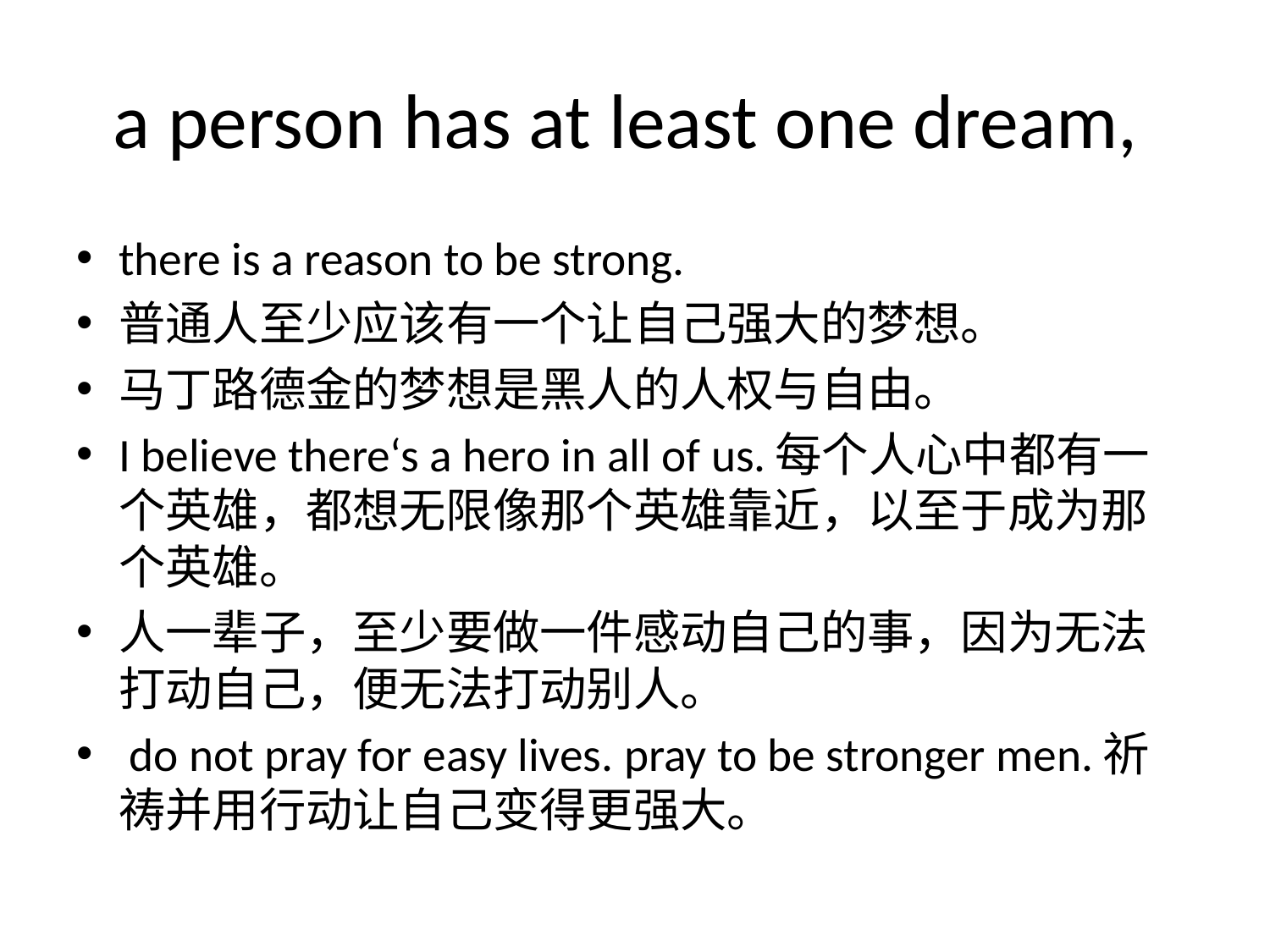

# a person has at least one dream,
there is a reason to be strong.
普通人至少应该有一个让自己强大的梦想。
马丁路德金的梦想是黑人的人权与自由。
I believe there‘s a hero in all of us.每个人心中都有一个英雄，都想无限像那个英雄靠近，以至于成为那个英雄。
人一辈子，至少要做一件感动自己的事，因为无法打动自己，便无法打动别人。
 do not pray for easy lives. pray to be stronger men.祈祷并用行动让自己变得更强大。